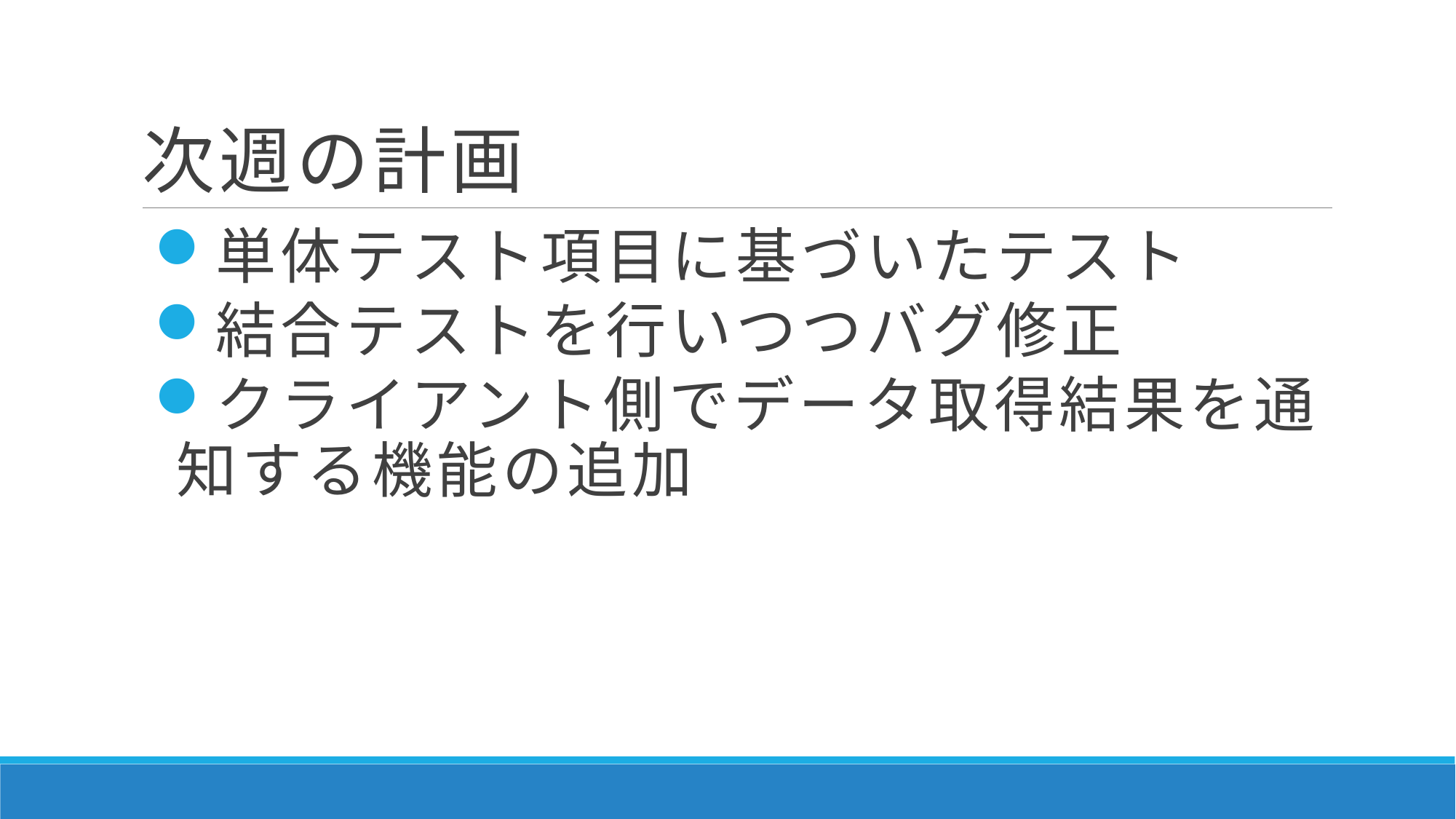

# 次週の計画
単体テスト項目に基づいたテスト
結合テストを行いつつバグ修正
クライアント側でデータ取得結果を通知する機能の追加